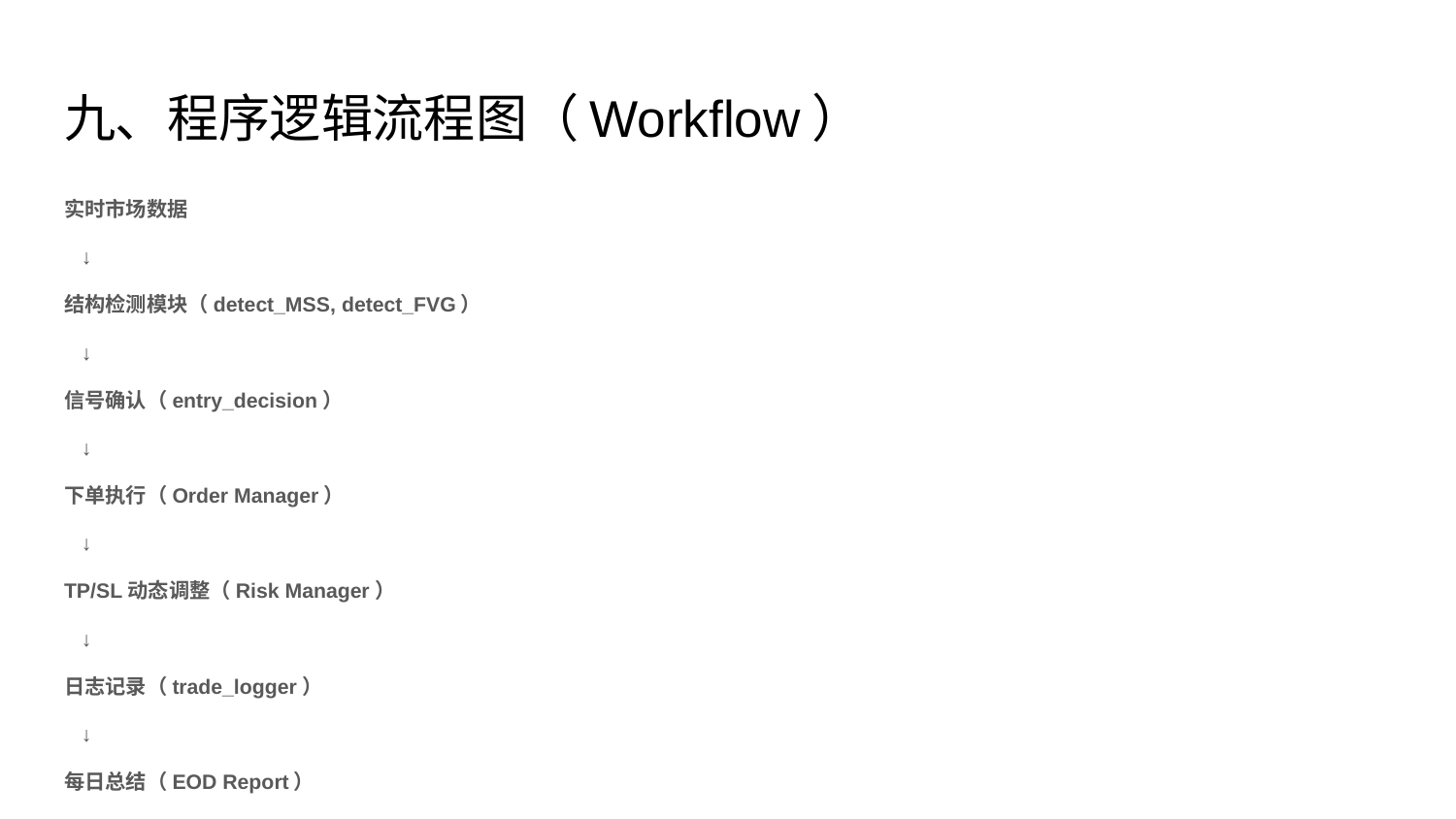

# 九、程序逻辑流程图（Workflow）
实时市场数据
   ↓
结构检测模块（detect_MSS, detect_FVG）
   ↓
信号确认（entry_decision）
   ↓
下单执行（Order Manager）
   ↓
TP/SL动态调整（Risk Manager）
   ↓
日志记录（trade_logger）
   ↓
每日总结（EOD Report）